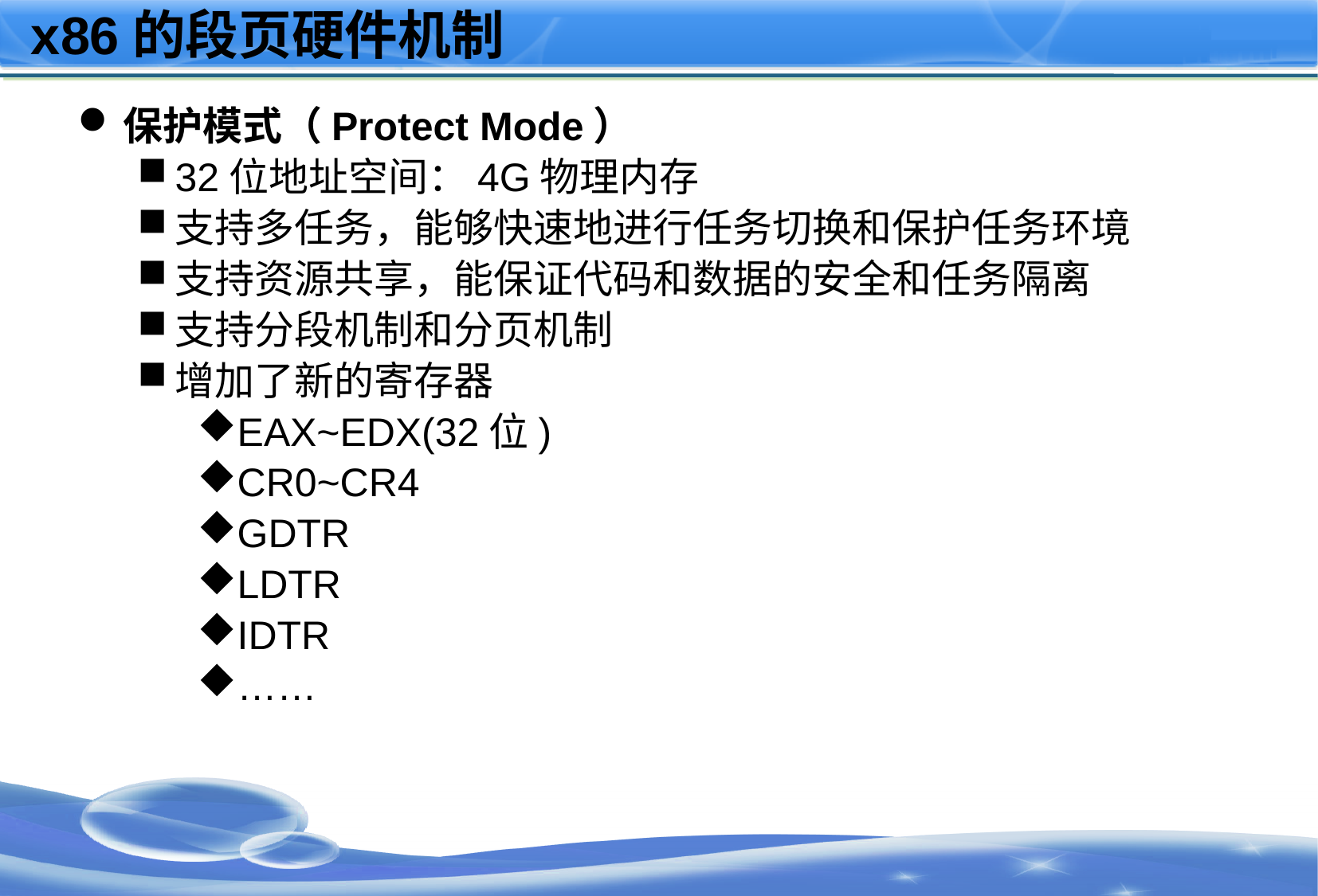

# x86的段页硬件机制
保护模式（Protect Mode）
32位地址空间：4G物理内存
支持多任务，能够快速地进行任务切换和保护任务环境
支持资源共享，能保证代码和数据的安全和任务隔离
支持分段机制和分页机制
增加了新的寄存器
EAX~EDX(32位)
CR0~CR4
GDTR
LDTR
IDTR
……